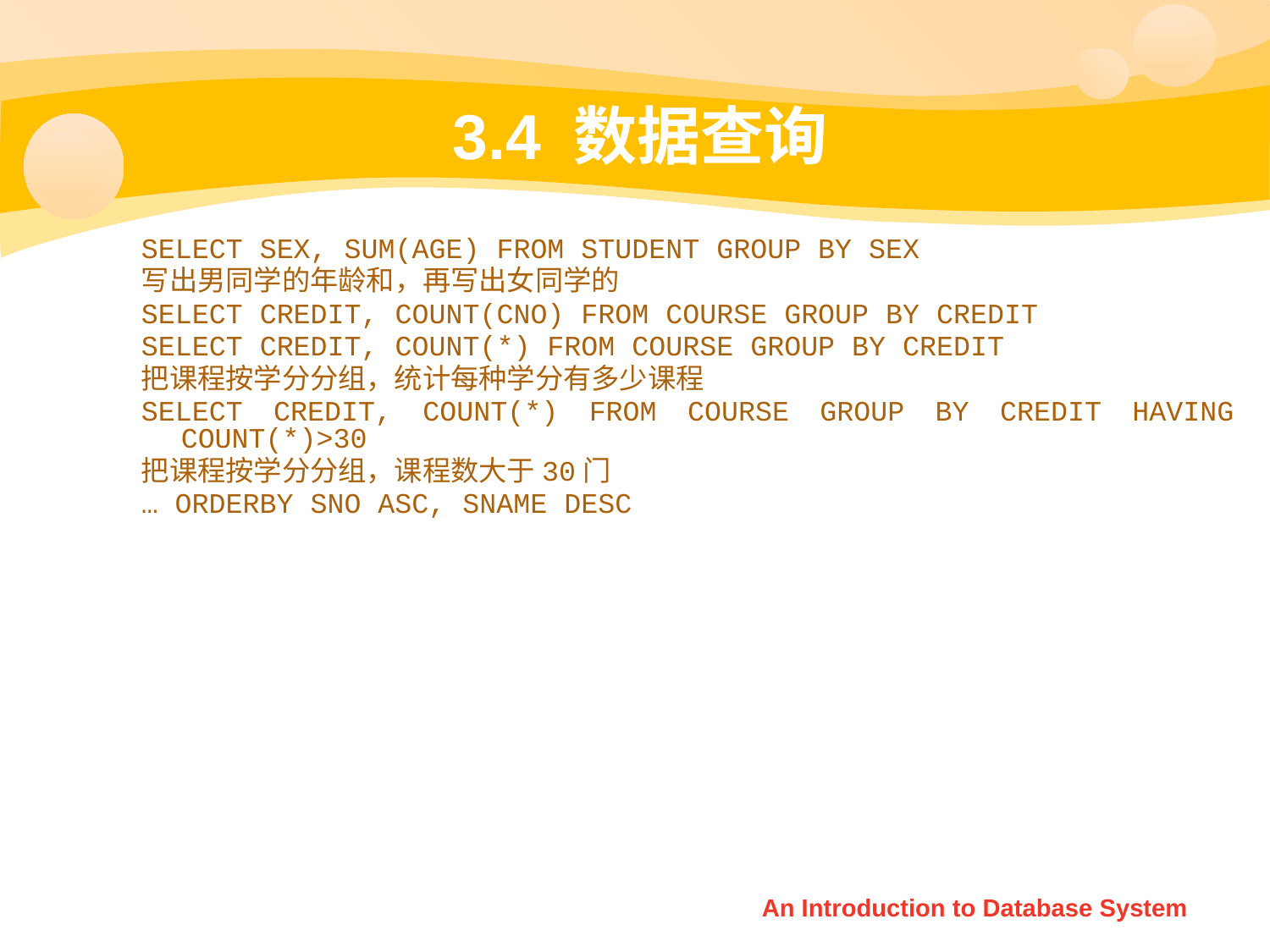

# 3.4 数据查询
SELECT SEX, SUM(AGE) FROM STUDENT GROUP BY SEX
写出男同学的年龄和，再写出女同学的
SELECT CREDIT, COUNT(CNO) FROM COURSE GROUP BY CREDIT
SELECT CREDIT, COUNT(*) FROM COURSE GROUP BY CREDIT
把课程按学分分组，统计每种学分有多少课程
SELECT CREDIT, COUNT(*) FROM COURSE GROUP BY CREDIT HAVING COUNT(*)>30
把课程按学分分组，课程数大于30门
… ORDERBY SNO ASC, SNAME DESC

An Introduction to Database System